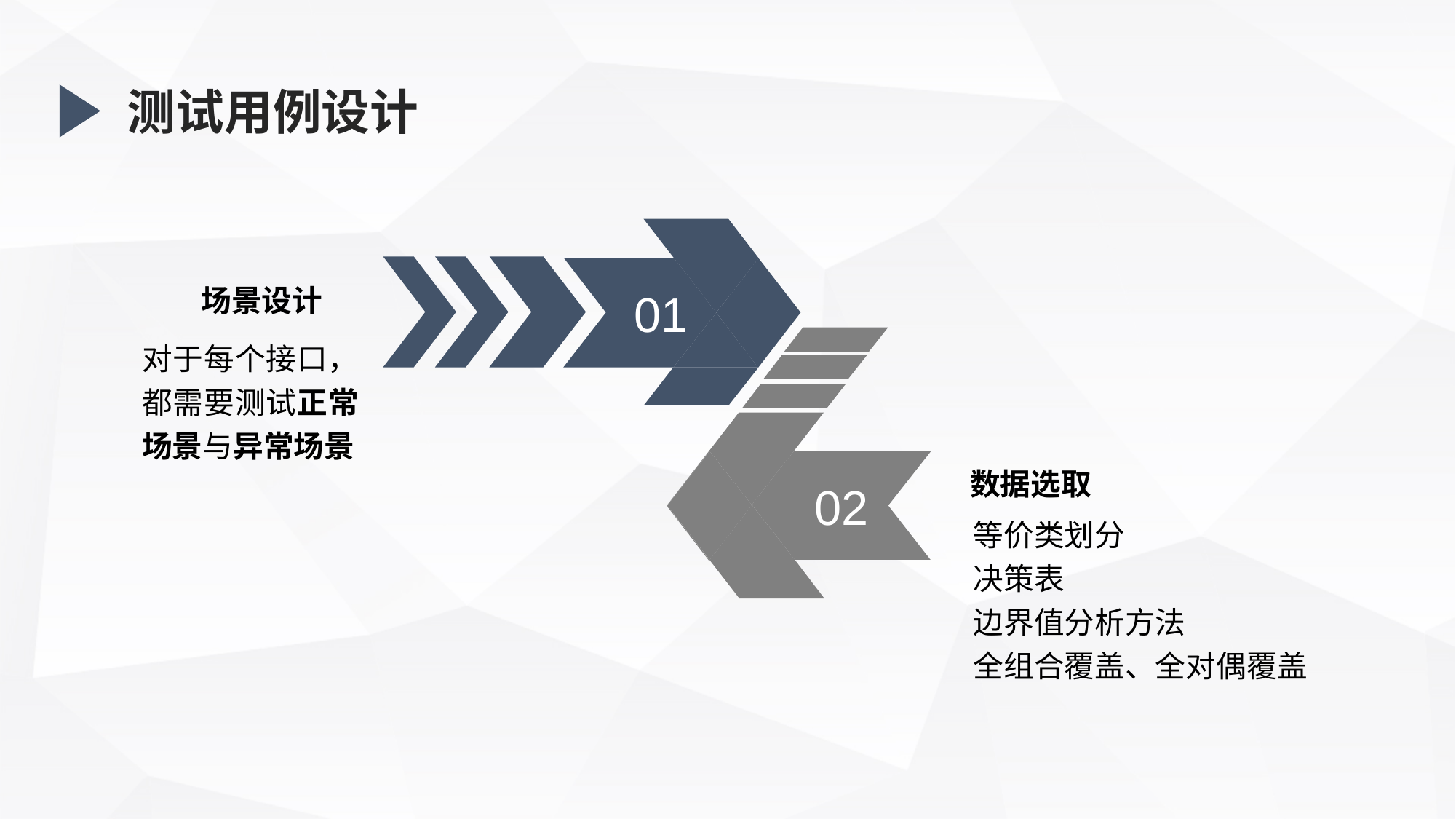

测试用例设计

01

场景设计
对于每个接口，都需要测试正常场景与异常场景

02

数据选取
等价类划分
决策表
边界值分析方法
全组合覆盖、全对偶覆盖